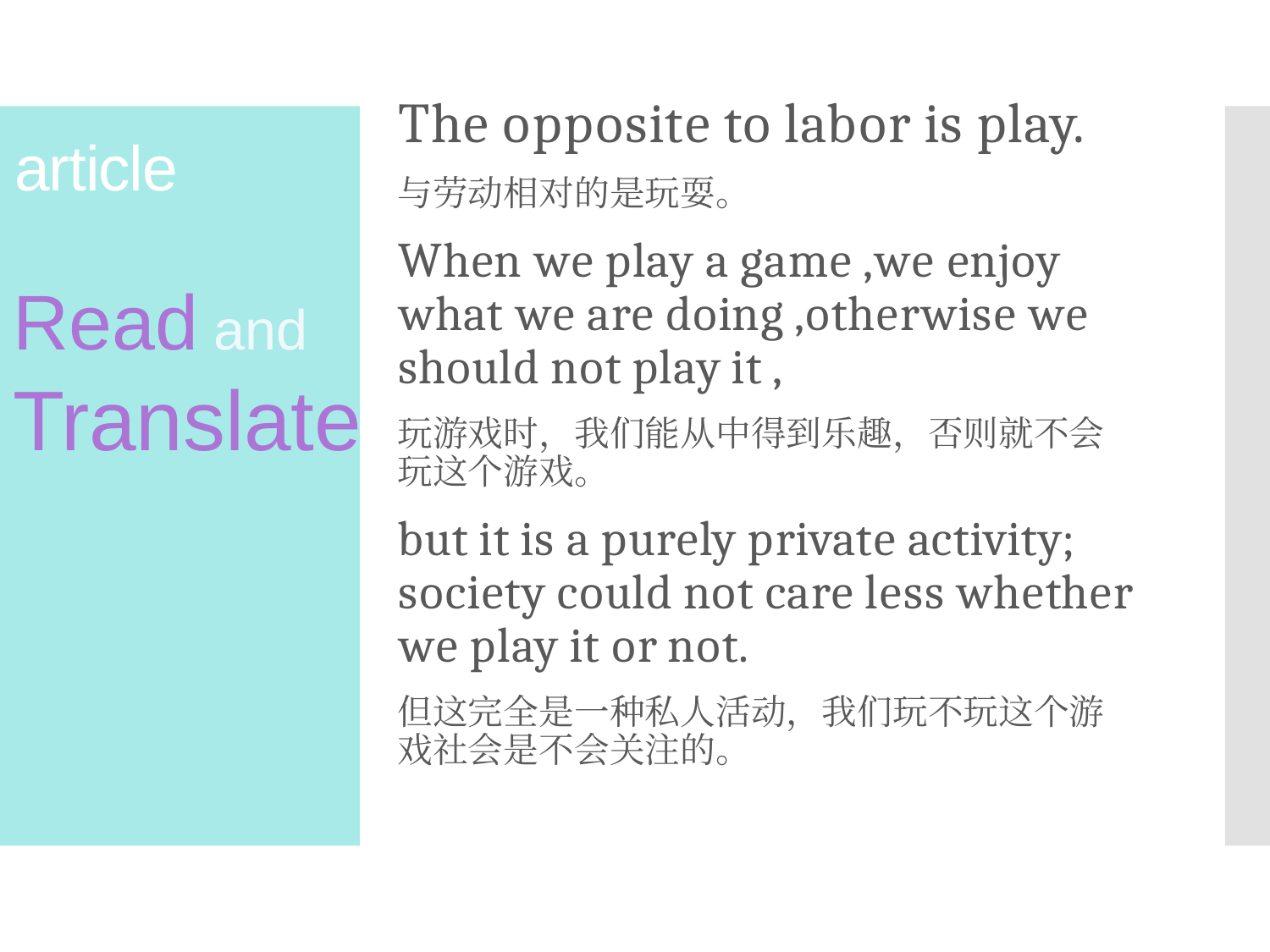

# article

The opposite to labor is play.
与劳动相对的是玩耍。
When we play a game ,we enjoy what we are doing ,otherwise we should not play it ,
玩游戏时，我们能从中得到乐趣，否则就不会玩这个游戏。
but it is a purely private activity; society could not care less whether we play it or not.
但这完全是一种私人活动，我们玩不玩这个游戏社会是不会关注的。

Read and Translate